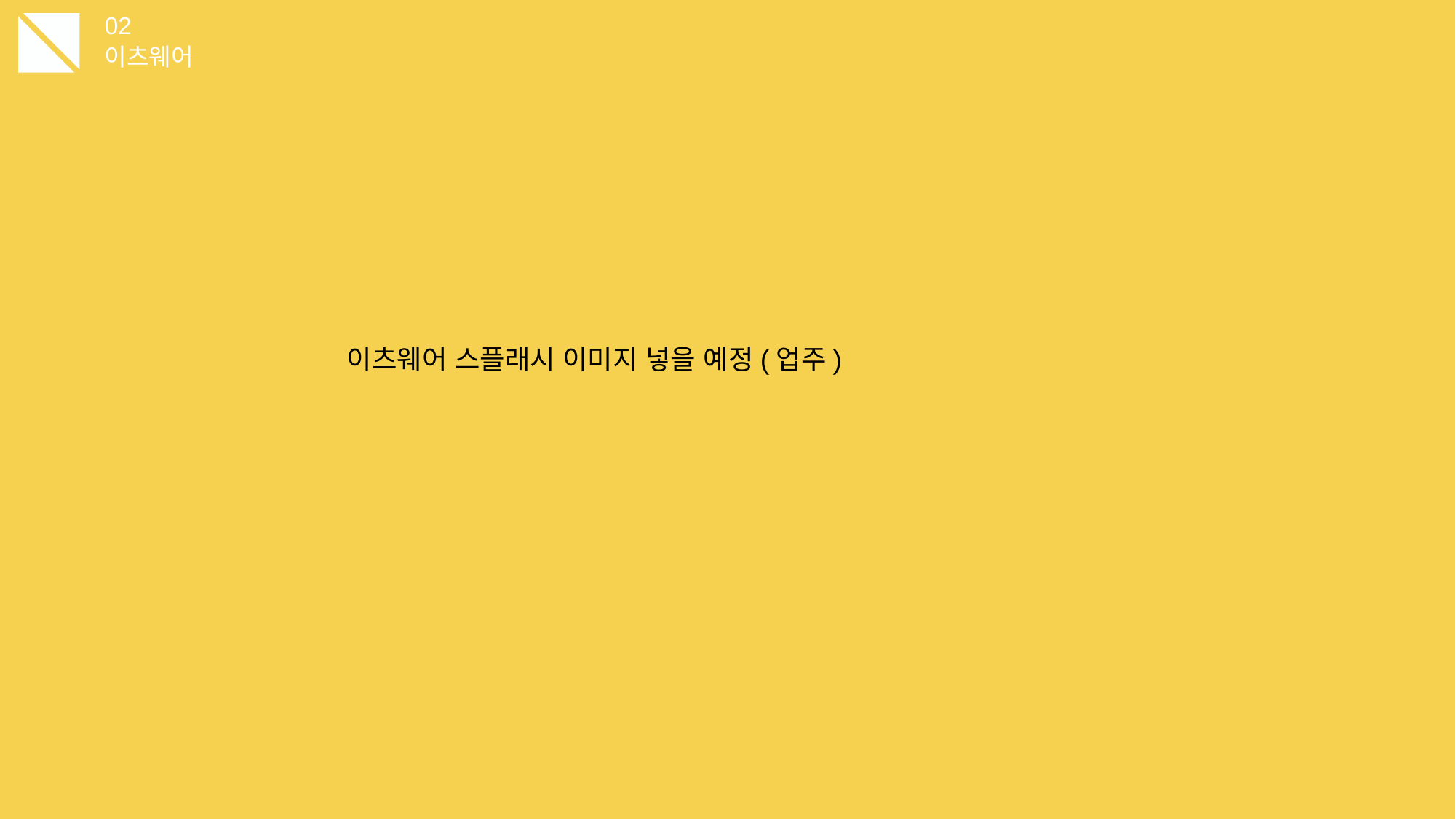

02

이츠웨어
이츠웨어 스플래시 이미지 넣을 예정(업주)